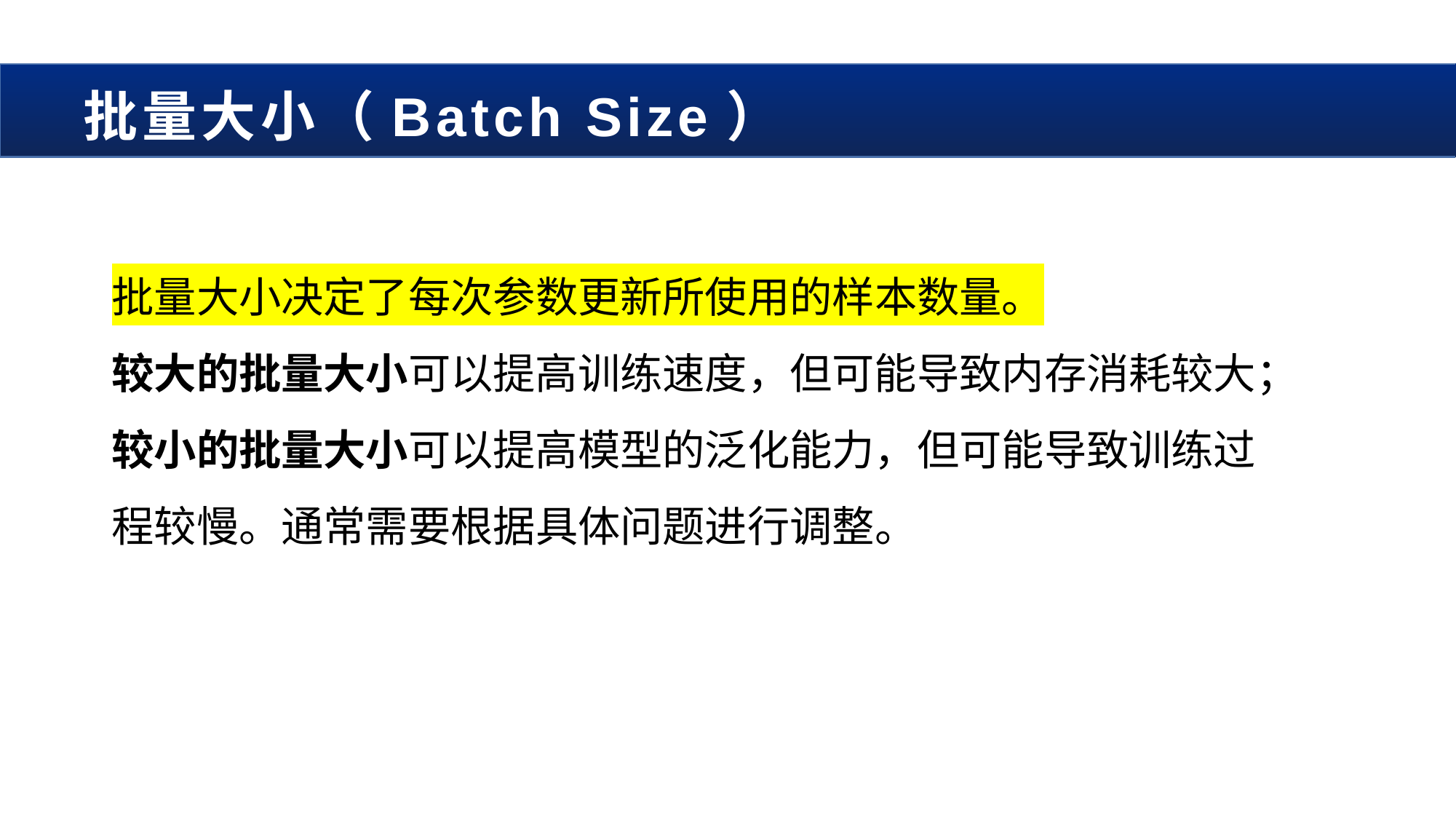

# 批量大小（Batch Size）
批量大小决定了每次参数更新所使用的样本数量。
较大的批量大小可以提高训练速度，但可能导致内存消耗较大；
较小的批量大小可以提高模型的泛化能力，但可能导致训练过程较慢。通常需要根据具体问题进行调整。